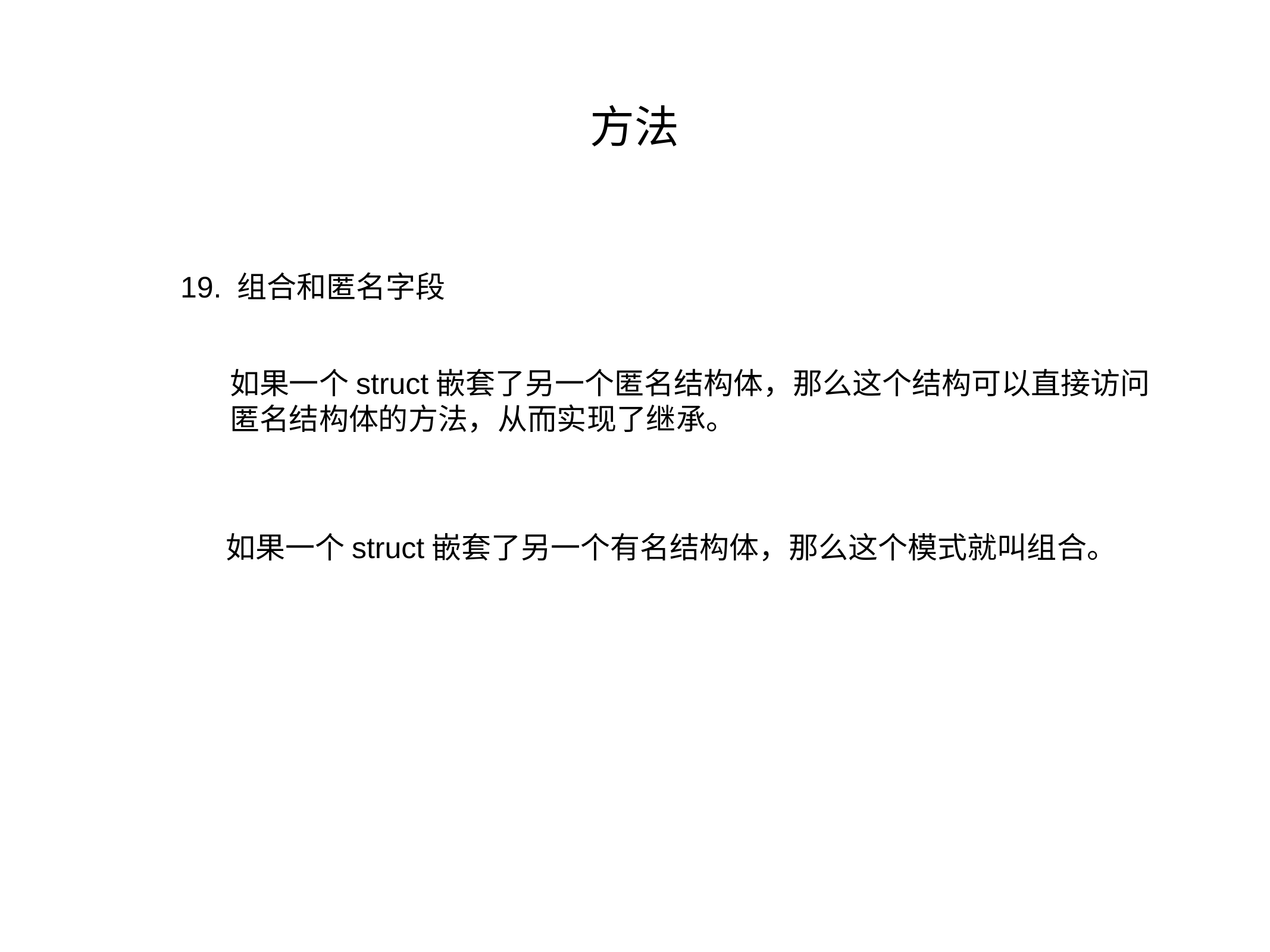

方法
19. 组合和匿名字段

如果一个struct嵌套了另一个匿名结构体，那么这个结构可以直接访问
匿名结构体的方法，从而实现了继承。
如果一个struct嵌套了另一个有名结构体，那么这个模式就叫组合。